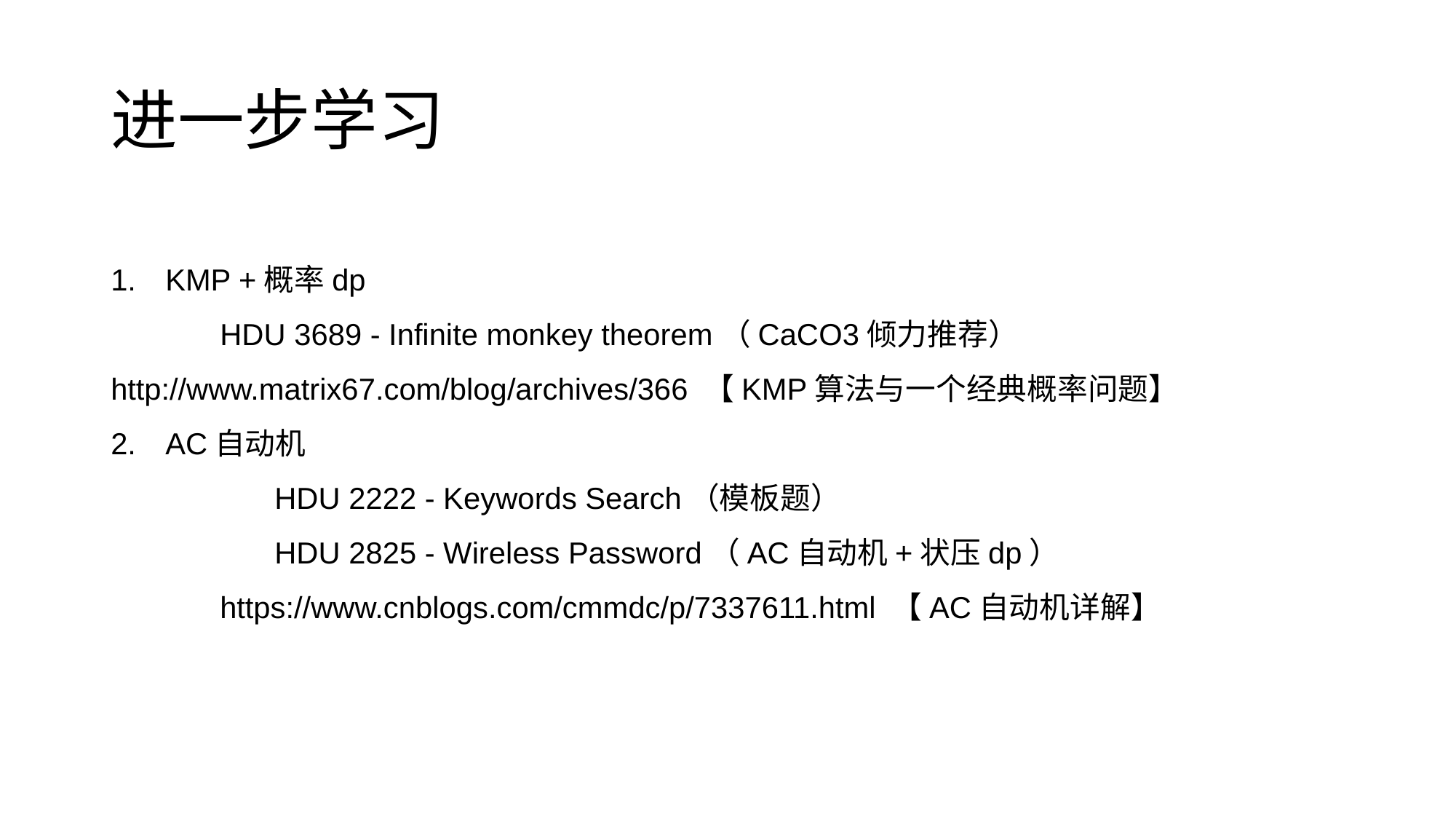

# 进一步学习
KMP +概率dp
	HDU 3689 - Infinite monkey theorem（CaCO3倾力推荐）	http://www.matrix67.com/blog/archives/366 【KMP算法与一个经典概率问题】
AC自动机
	HDU 2222 - Keywords Search（模板题）
	HDU 2825 - Wireless Password（AC自动机+状压dp）
	https://www.cnblogs.com/cmmdc/p/7337611.html 【AC自动机详解】